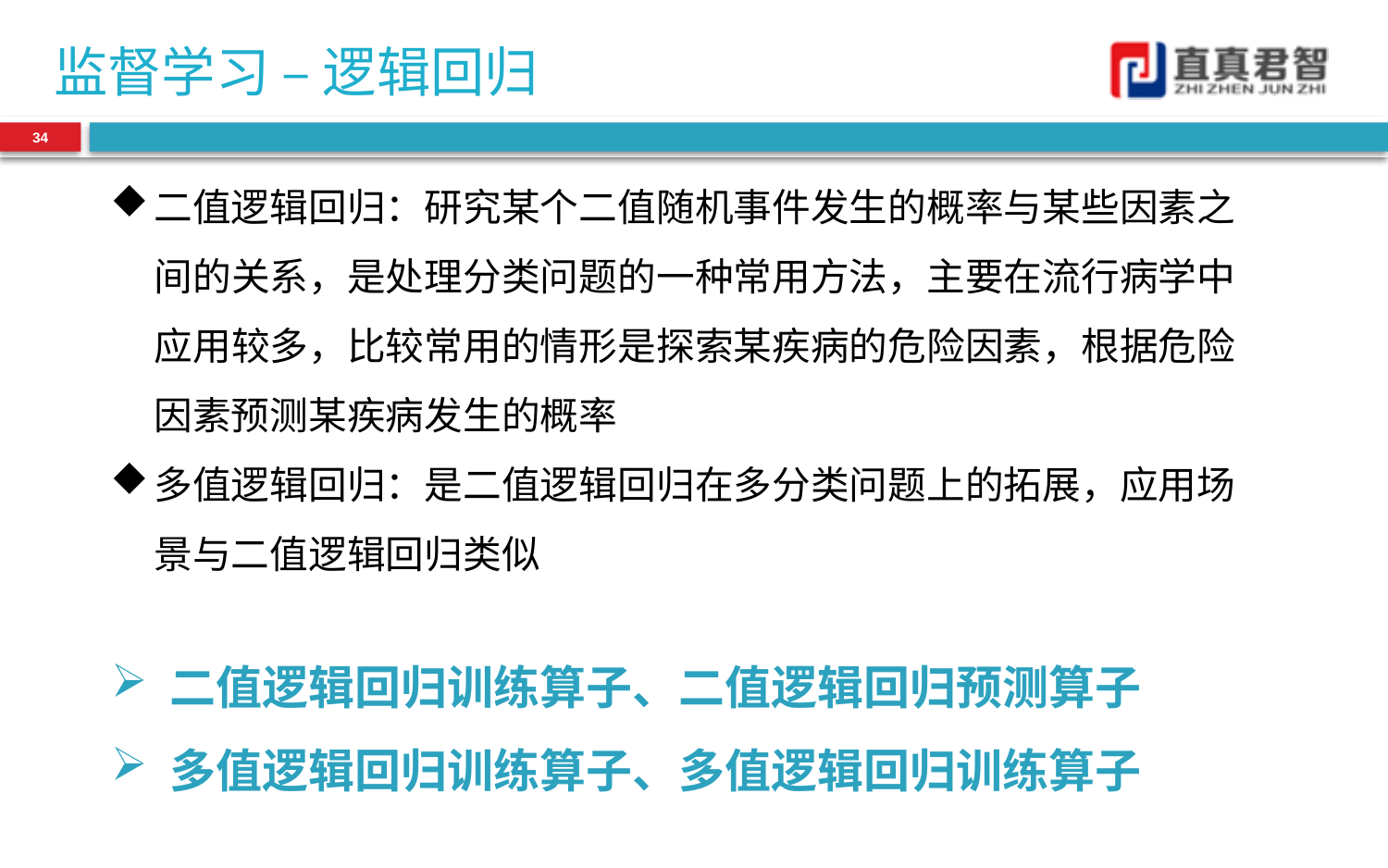

# 监督学习 – 逻辑回归
34
二值逻辑回归：研究某个二值随机事件发生的概率与某些因素之间的关系，是处理分类问题的一种常用方法，主要在流行病学中应用较多，比较常用的情形是探索某疾病的危险因素，根据危险因素预测某疾病发生的概率
多值逻辑回归：是二值逻辑回归在多分类问题上的拓展，应用场景与二值逻辑回归类似

 二值逻辑回归训练算子、二值逻辑回归预测算子
 多值逻辑回归训练算子、多值逻辑回归训练算子